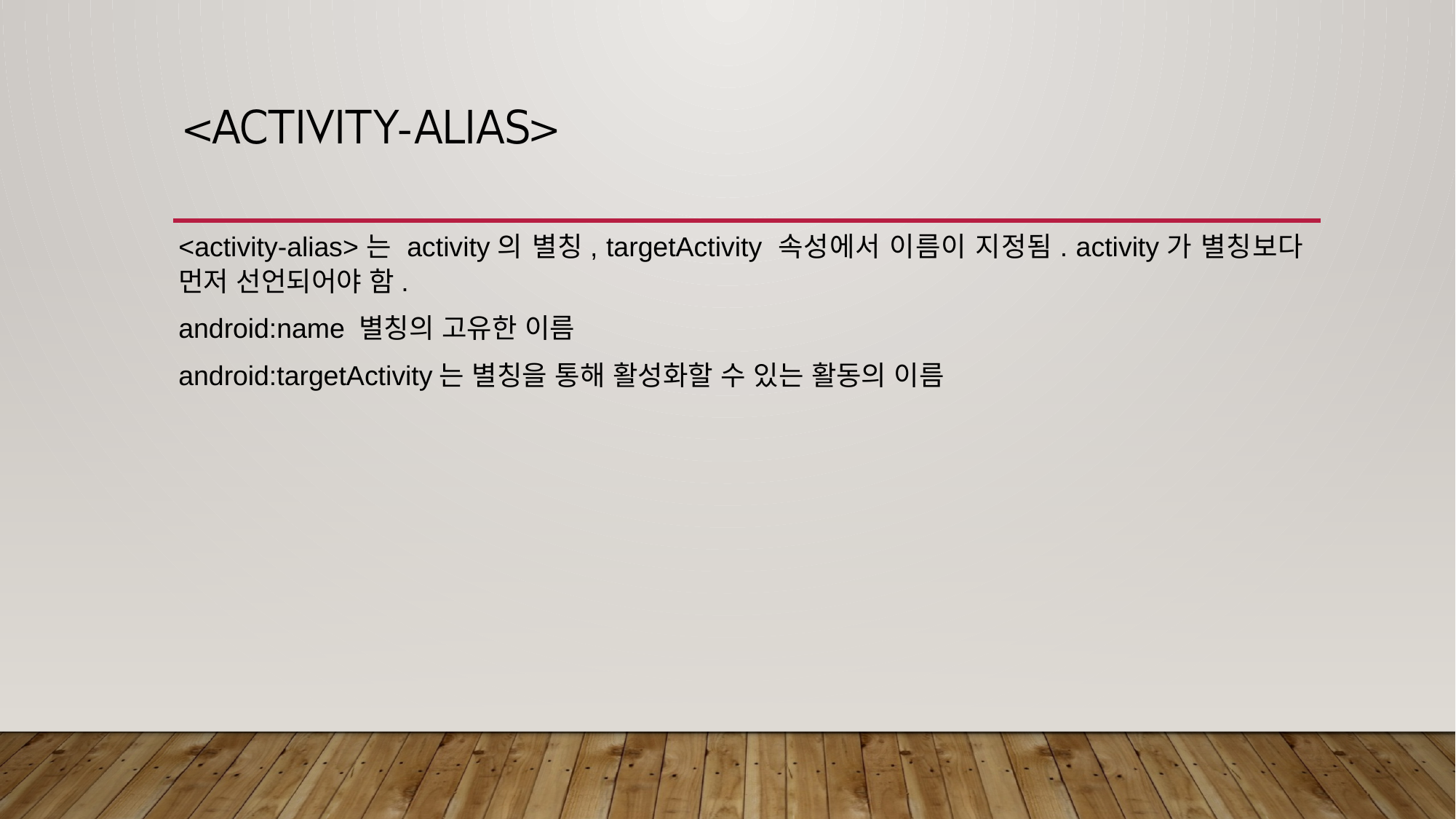

# <Activity-alias>
<activity-alias>는 activity의 별칭, targetActivity 속성에서 이름이 지정됨. activity가 별칭보다 먼저 선언되어야 함.
android:name 별칭의 고유한 이름
android:targetActivity는 별칭을 통해 활성화할 수 있는 활동의 이름